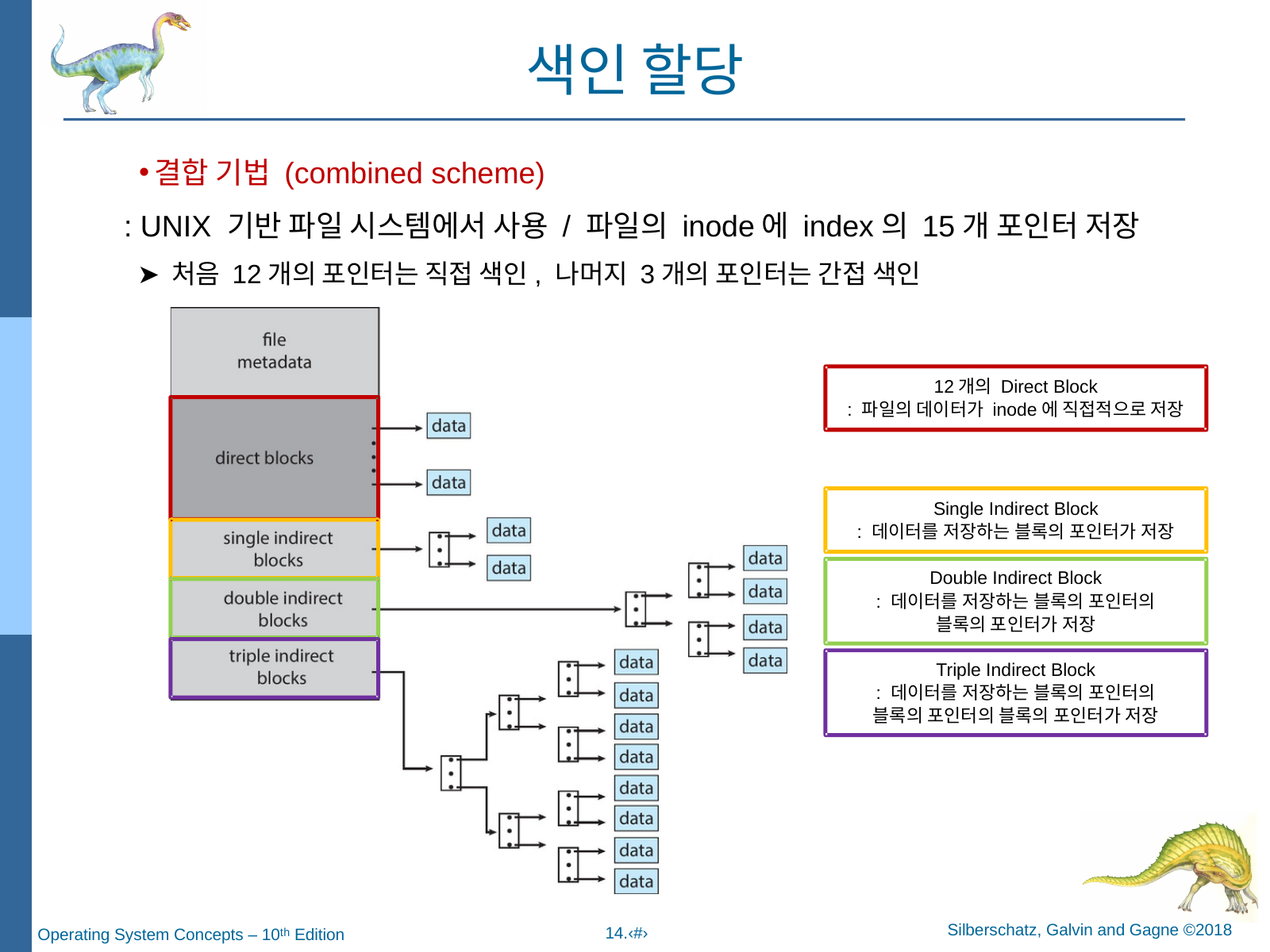

색인 할당

결합 기법 (combined scheme)
: UNIX 기반 파일 시스템에서 사용 / 파일의 inode에 index의 15개 포인터 저장
➤ 처음 12개의 포인터는 직접 색인, 나머지 3개의 포인터는 간접 색인

12개의 Direct Block
: 파일의 데이터가 inode에 직접적으로 저장

Single Indirect Block
: 데이터를 저장하는 블록의 포인터가 저장

Double Indirect Block
: 데이터를 저장하는 블록의 포인터의
블록의 포인터가 저장

Triple Indirect Block
: 데이터를 저장하는 블록의 포인터의
블록의 포인터의 블록의 포인터가 저장

Silberschatz, Galvin and Gagne ©2018
14.‹#›
Operating System Concepts – 10ᵗʰ Edition